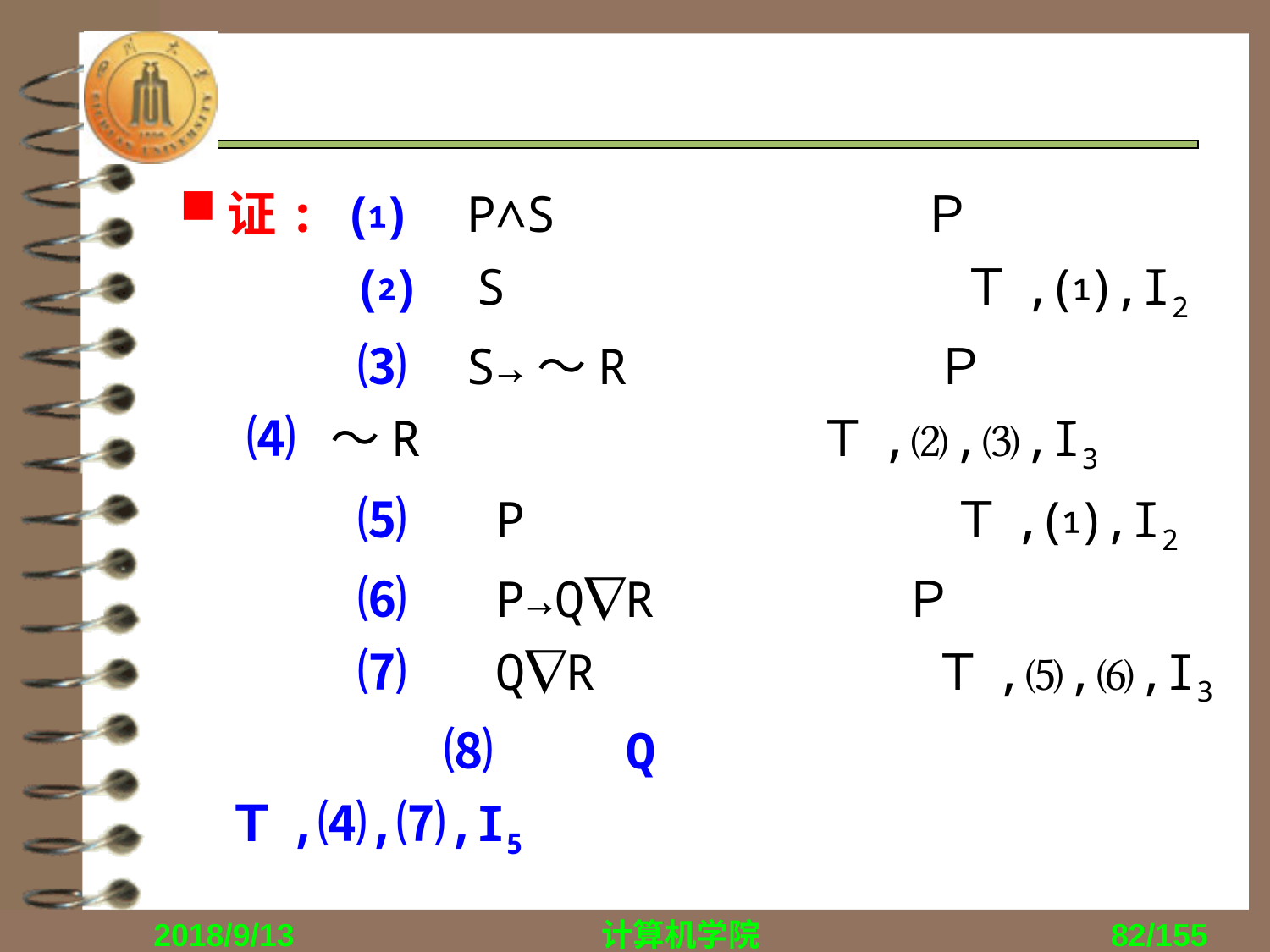

#
证: ⑴  P∧S            Ｐ
      ⑵  S               Ｔ,⑴,I2
      ⑶  S→～R          Ｐ
      ⑷  ～R             Ｔ,⑵,⑶,I3
      ⑸   P              Ｔ,⑴,I2
      ⑹   P→Q∇R        Ｐ
      ⑺   Q∇R           Ｔ,⑸,⑹,I3
      ⑻   Q              Ｔ,⑷,⑺,I5

2018/9/13
计算机学院
82/155